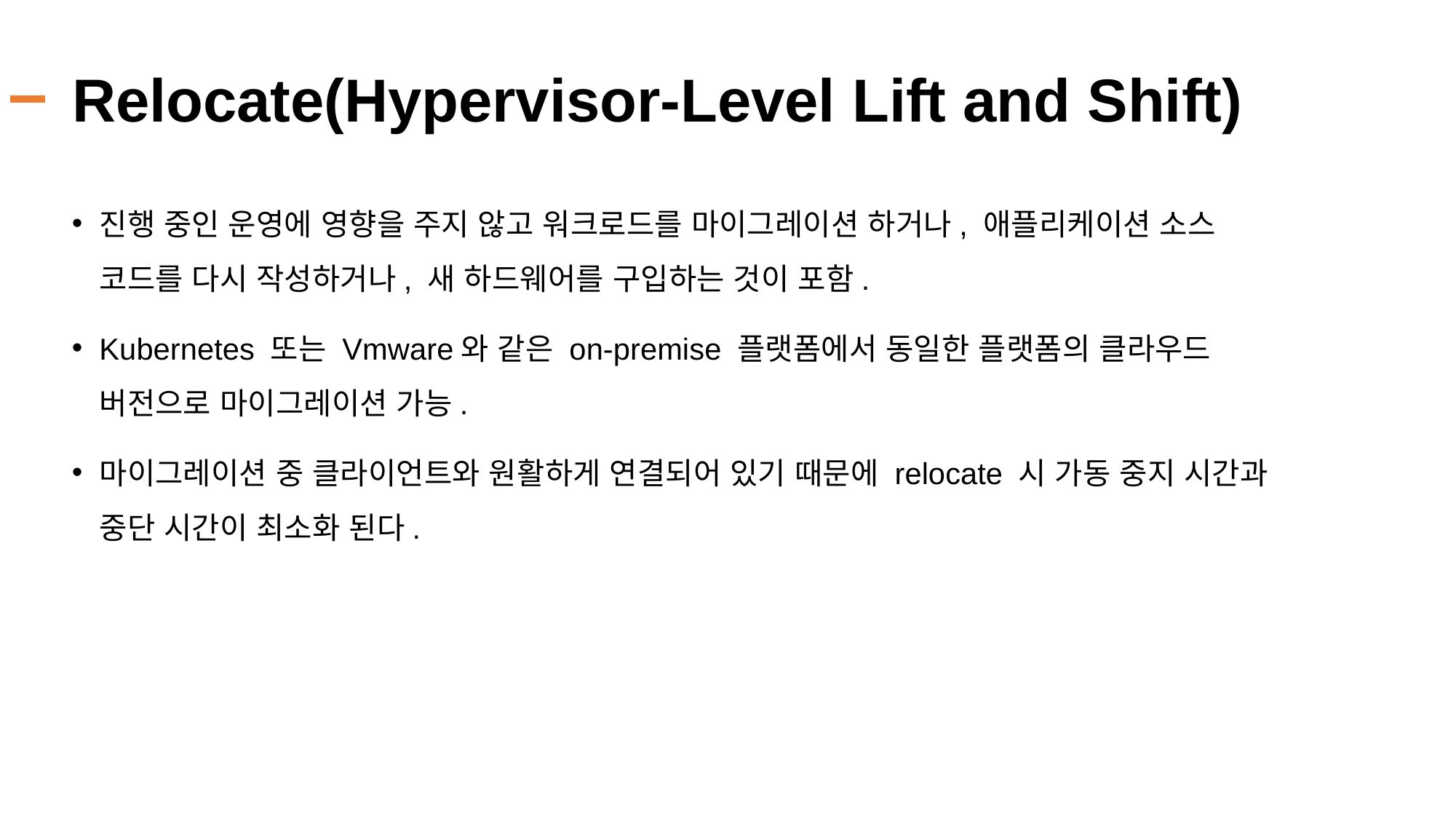

# Relocate(Hypervisor-Level Lift and Shift)

진행 중인 운영에 영향을 주지 않고 워크로드를 마이그레이션 하거나, 애플리케이션 소스 코드를 다시 작성하거나, 새 하드웨어를 구입하는 것이 포함.
Kubernetes 또는 Vmware와 같은 on-premise 플랫폼에서 동일한 플랫폼의 클라우드 버전으로 마이그레이션 가능.
마이그레이션 중 클라이언트와 원활하게 연결되어 있기 때문에 relocate 시 가동 중지 시간과 중단 시간이 최소화 된다.